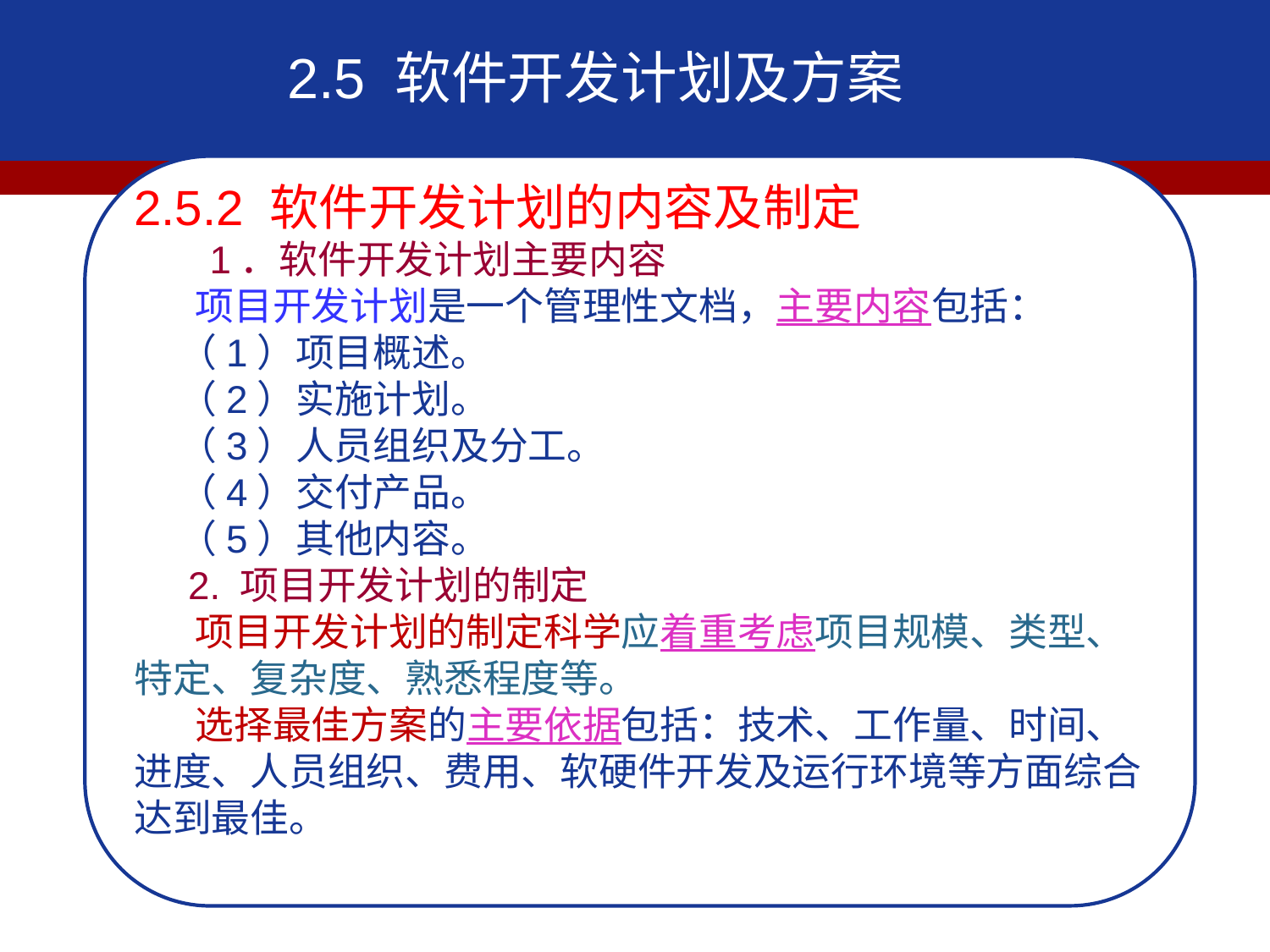

2.5 软件开发计划及方案
2.5.2 软件开发计划的内容及制定
       1．软件开发计划主要内容
      项目开发计划是一个管理性文档，主要内容包括：
    （1）项目概述。
    （2）实施计划。
    （3）人员组织及分工。
    （4）交付产品。
    （5）其他内容。
     2. 项目开发计划的制定
      项目开发计划的制定科学应着重考虑项目规模、类型、特定、复杂度、熟悉程度等。
      选择最佳方案的主要依据包括：技术、工作量、时间、进度、人员组织、费用、软硬件开发及运行环境等方面综合达到最佳。